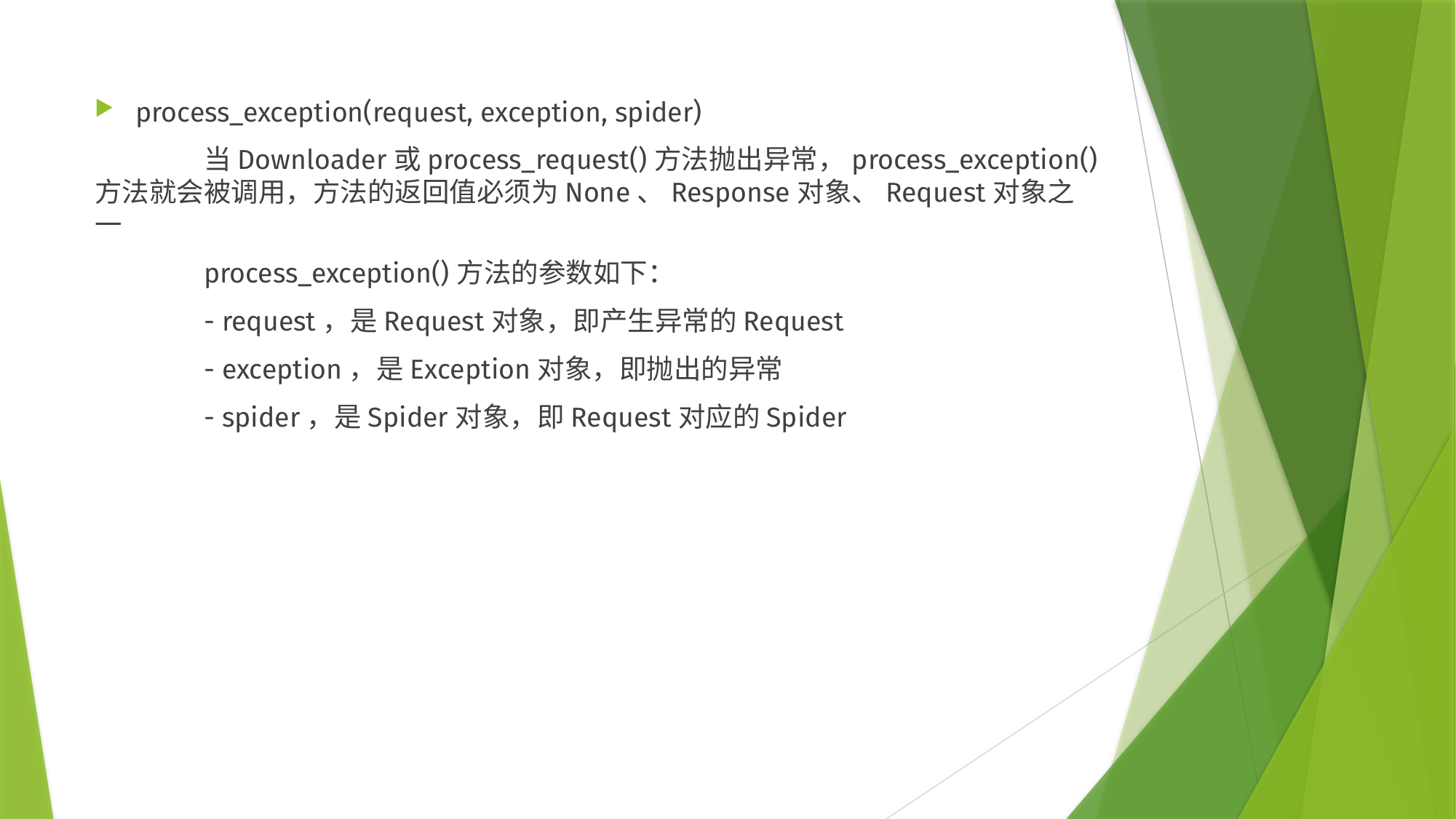

process_exception(request, exception, spider)
	当Downloader或process_request()方法抛出异常，process_exception()方法就会被调用，方法的返回值必须为None、Response对象、Request对象之一
	process_exception()方法的参数如下：
	- request，是Request对象，即产生异常的Request
	- exception，是Exception对象，即抛出的异常
	- spider，是Spider对象，即Request对应的Spider